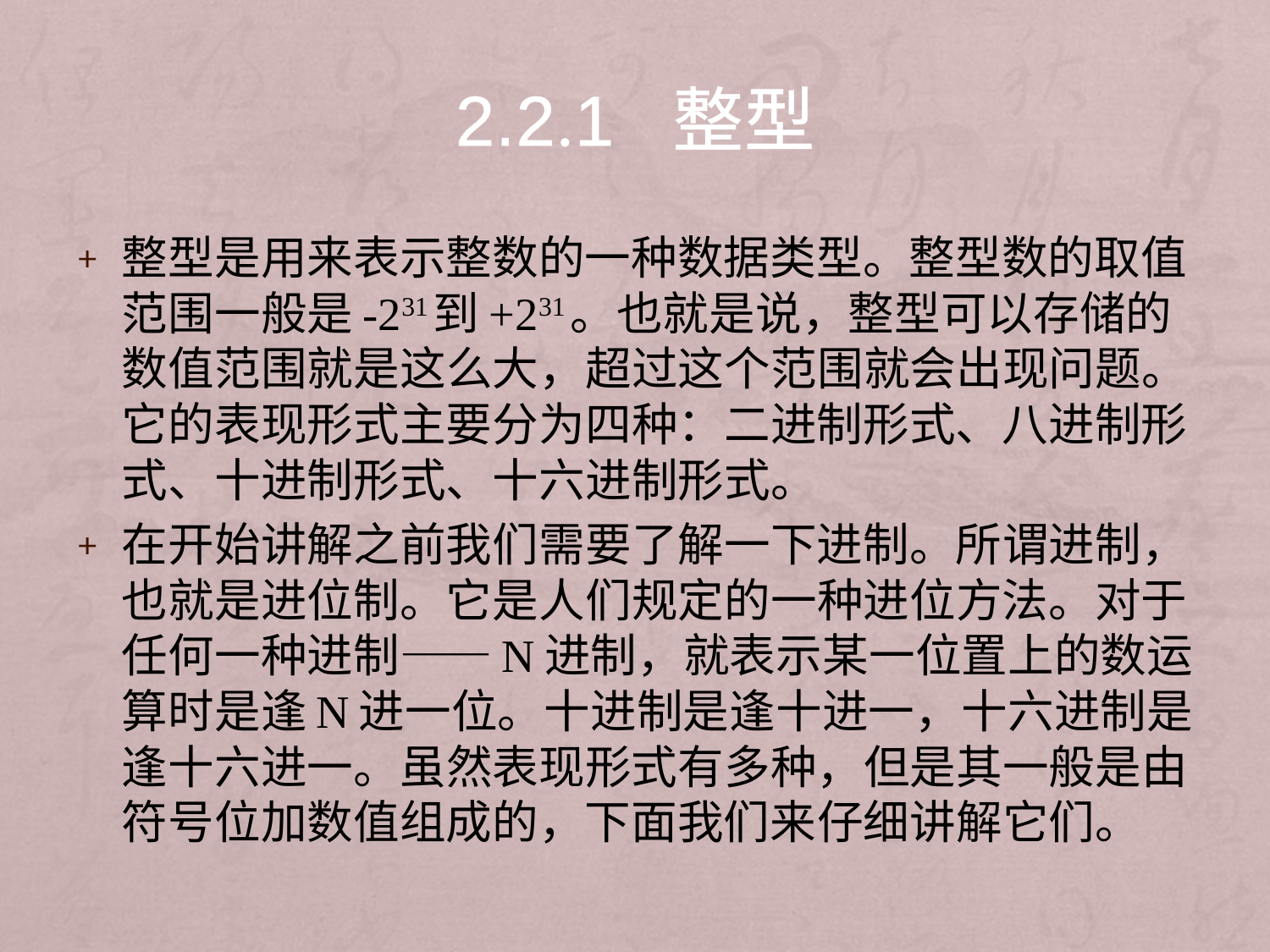

# 2.2.1  整型
整型是用来表示整数的一种数据类型。整型数的取值范围一般是-231到+231。也就是说，整型可以存储的数值范围就是这么大，超过这个范围就会出现问题。它的表现形式主要分为四种：二进制形式、八进制形式、十进制形式、十六进制形式。
在开始讲解之前我们需要了解一下进制。所谓进制，也就是进位制。它是人们规定的一种进位方法。对于任何一种进制——N进制，就表示某一位置上的数运算时是逢N进一位。十进制是逢十进一，十六进制是逢十六进一。虽然表现形式有多种，但是其一般是由符号位加数值组成的，下面我们来仔细讲解它们。